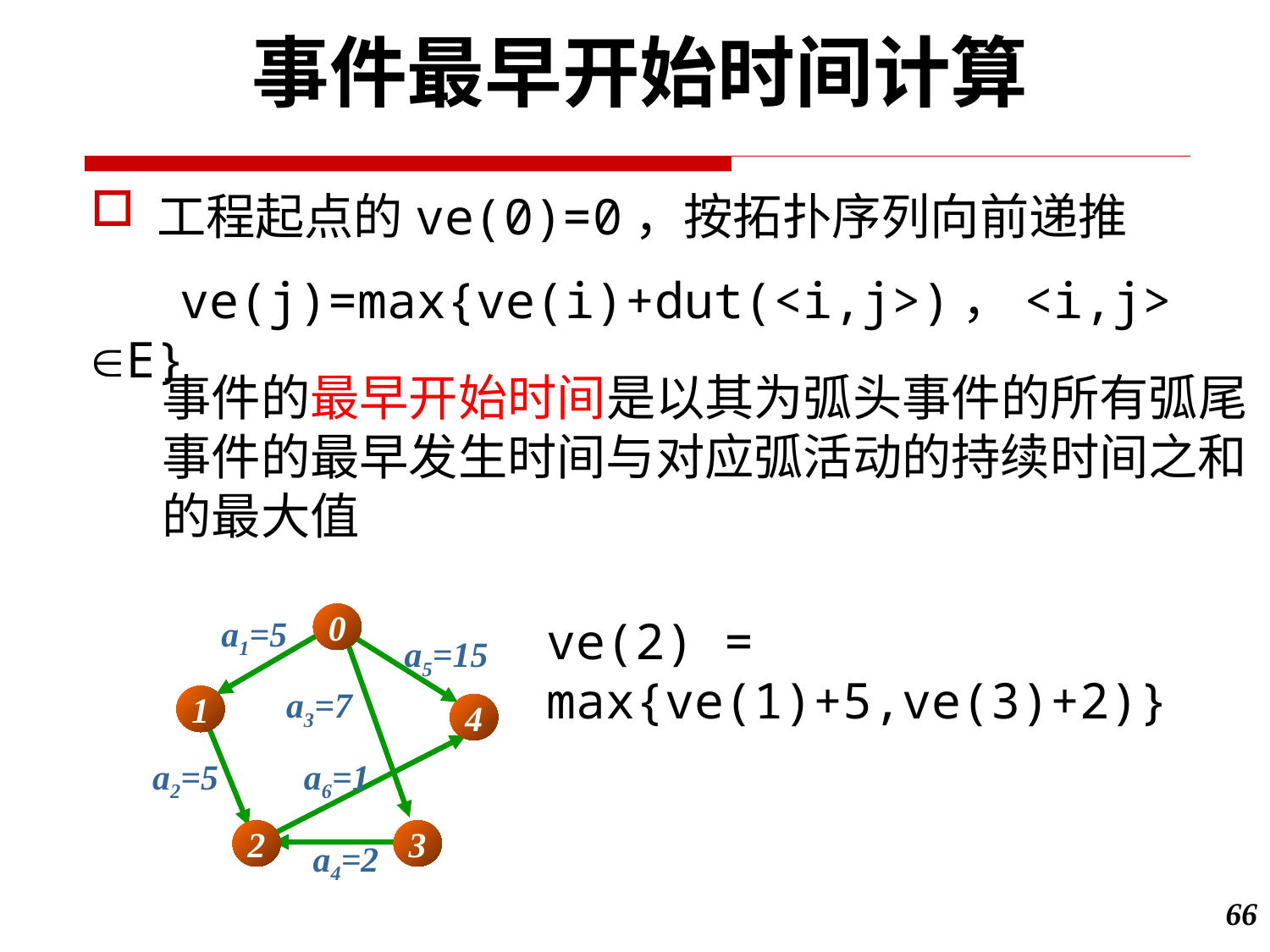

事件最早开始时间计算
工程起点的ve(0)=0，按拓扑序列向前递推
   ve(j)=max{ve(i)+dut(<i,j>)，<i,j> ∈E}

事件的最早开始时间是以其为弧头事件的所有弧尾事件的最早发生时间与对应弧活动的持续时间之和的最大值
0

1
4

2
3

a1=5
a5=15
a3=7
a2=5
a6=1
a4=2
ve(2) = max{ve(1)+5,ve(3)+2)}
66